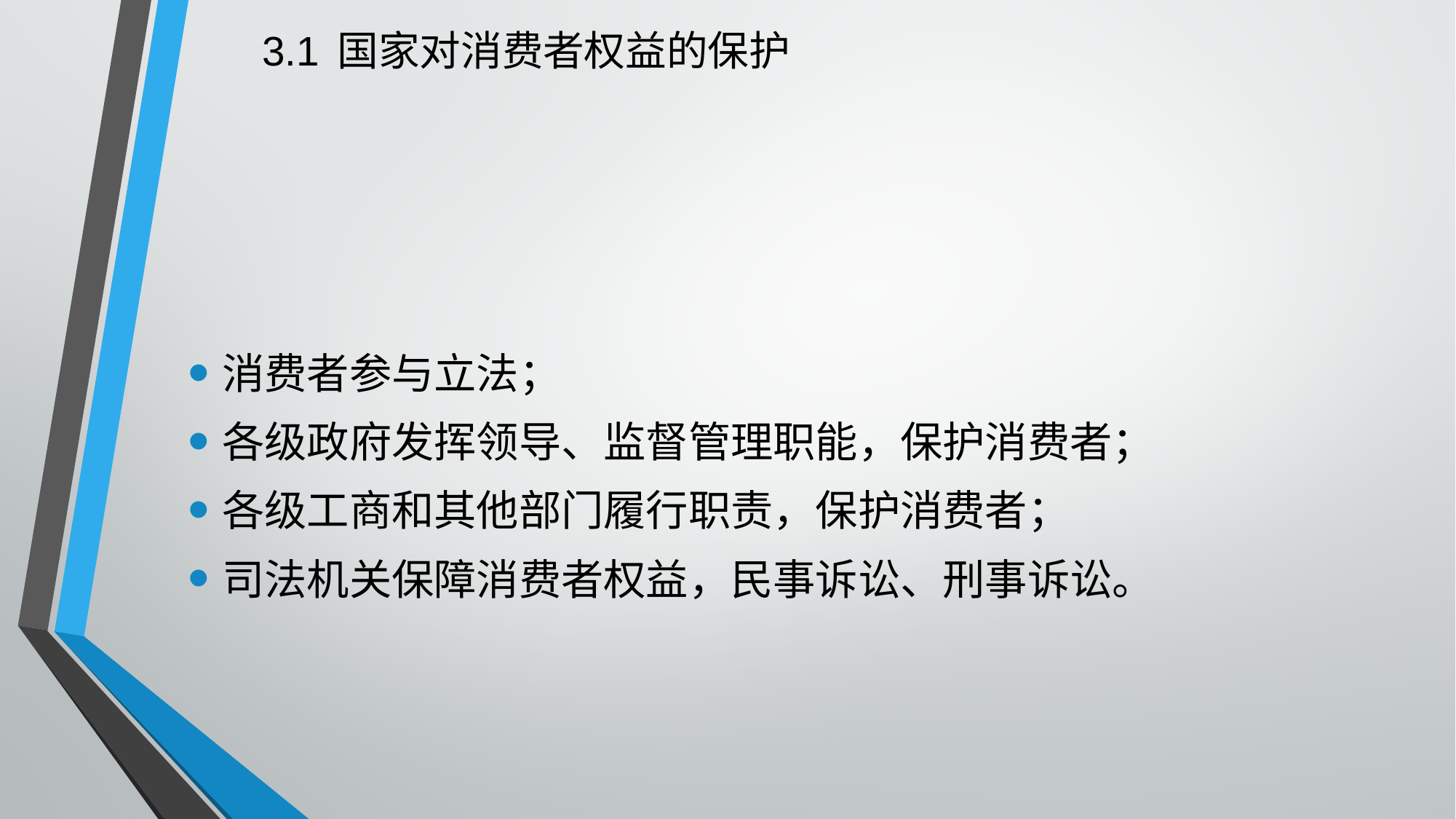

# 3.1 国家对消费者权益的保护
消费者参与立法；
各级政府发挥领导、监督管理职能，保护消费者；
各级工商和其他部门履行职责，保护消费者；
司法机关保障消费者权益，民事诉讼、刑事诉讼。